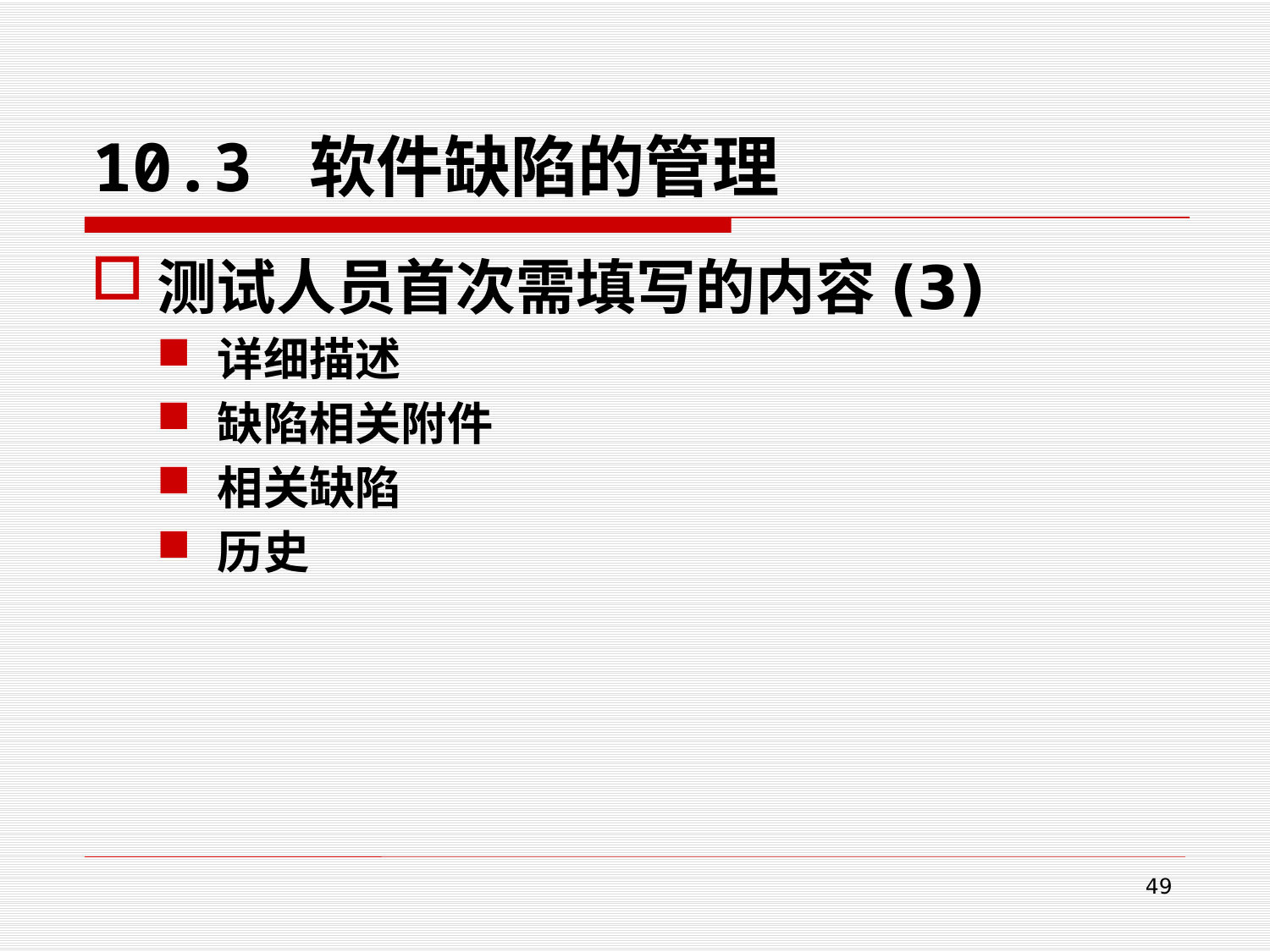

# 10.3 软件缺陷的管理
测试人员首次需填写的内容(3)
详细描述
缺陷相关附件
相关缺陷
历史

49